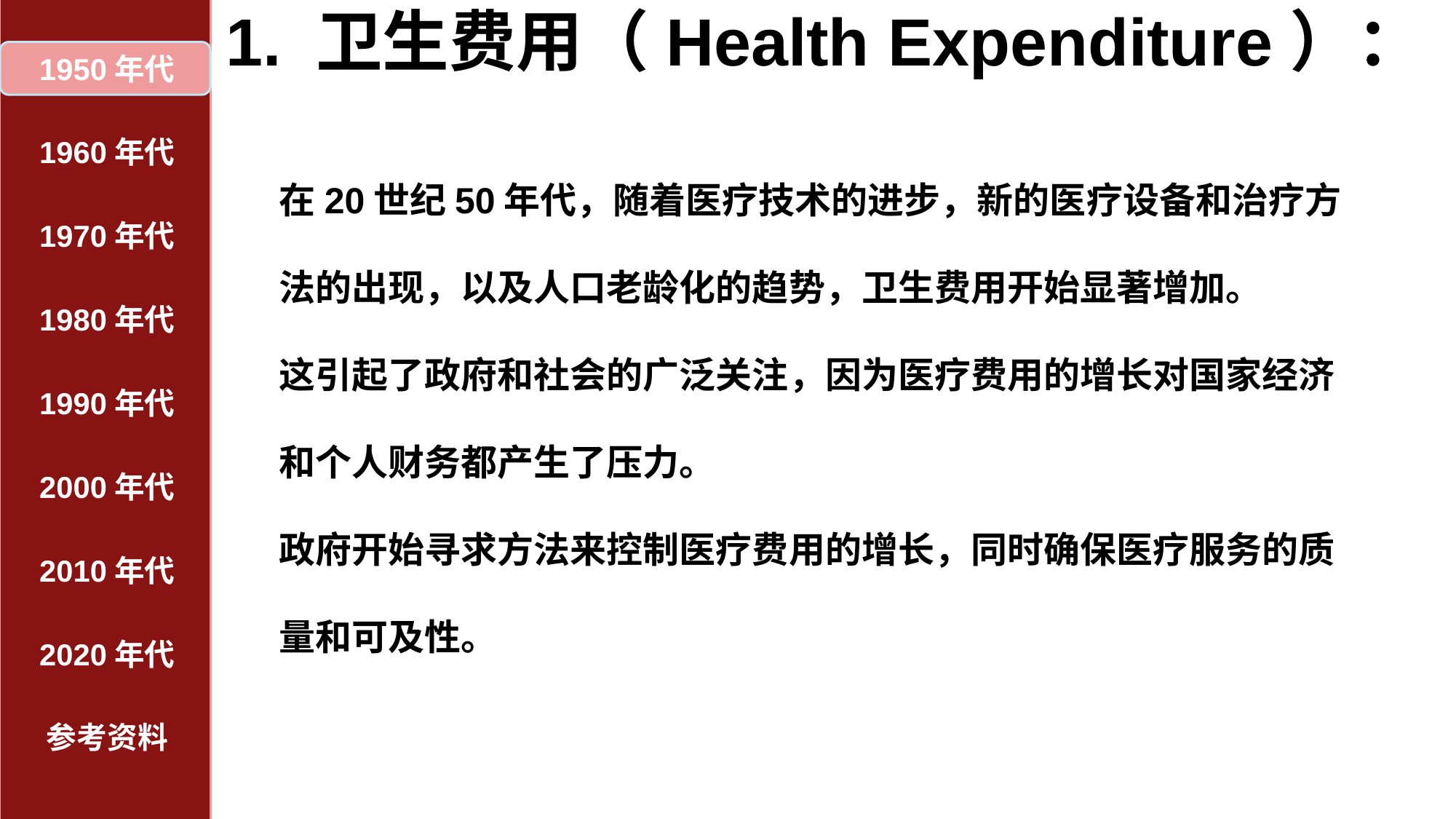

# 1. 卫生费用（Health Expenditure）：

1950年代
1960年代
在20世纪50年代，随着医疗技术的进步，新的医疗设备和治疗方法的出现，以及人口老龄化的趋势，卫生费用开始显著增加。
这引起了政府和社会的广泛关注，因为医疗费用的增长对国家经济和个人财务都产生了压力。
政府开始寻求方法来控制医疗费用的增长，同时确保医疗服务的质量和可及性。
1970年代
1980年代

1990年代

2000年代
2010年代
2020年代
参考资料